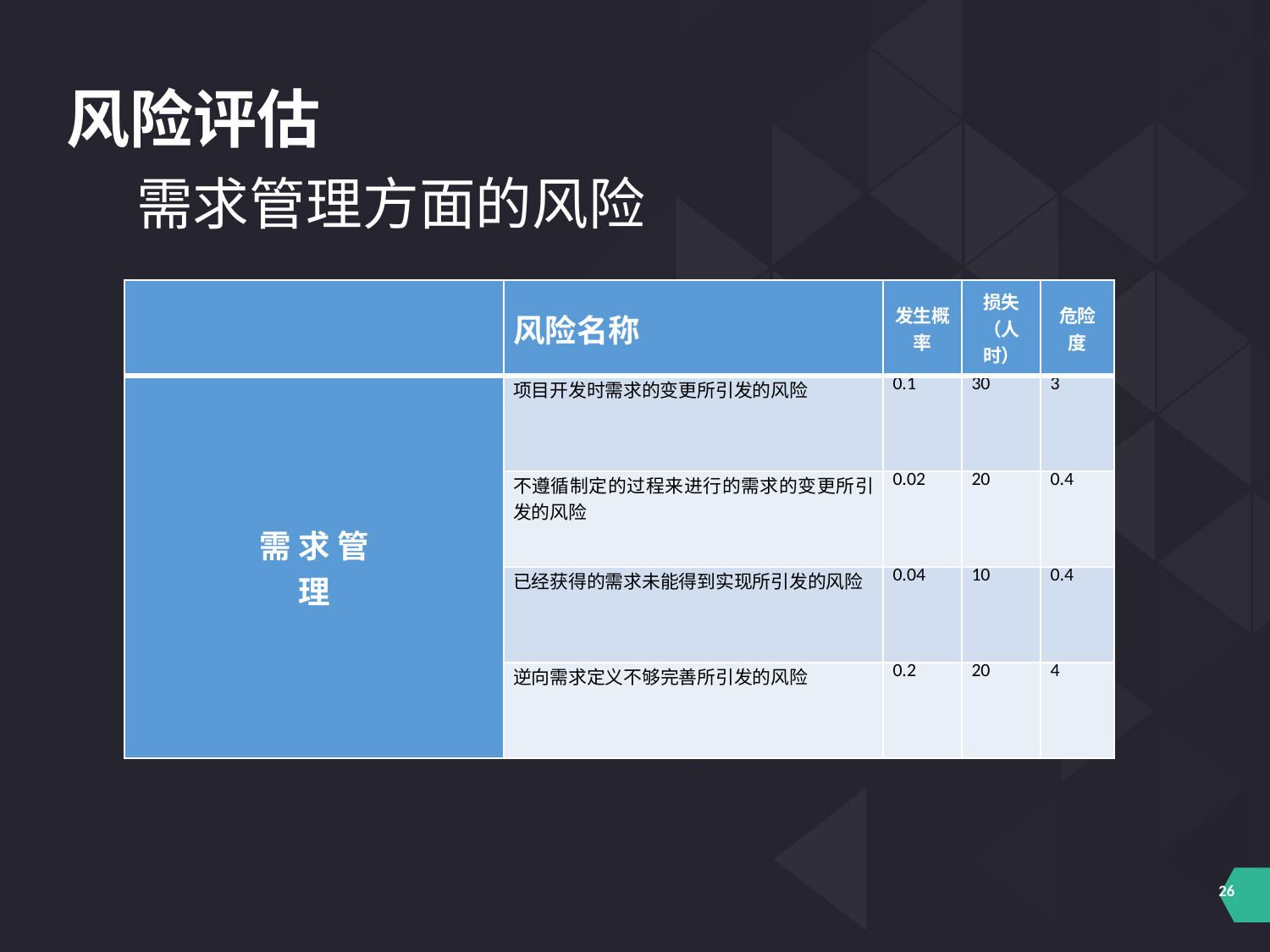

风险评估
需求管理方面的风险
|  | 风险名称 | 发生概率 | 损失（人时） | 危险度 |
| --- | --- | --- | --- | --- |
| 需 求 管 理 | 项目开发时需求的变更所引发的风险 | 0.1 | 30 | 3 |
|  | 不遵循制定的过程来进行的需求的变更所引发的风险 | 0.02 | 20 | 0.4 |
|  | 已经获得的需求未能得到实现所引发的风险 | 0.04 | 10 | 0.4 |
|  | 逆向需求定义不够完善所引发的风险 | 0.2 | 20 | 4 |